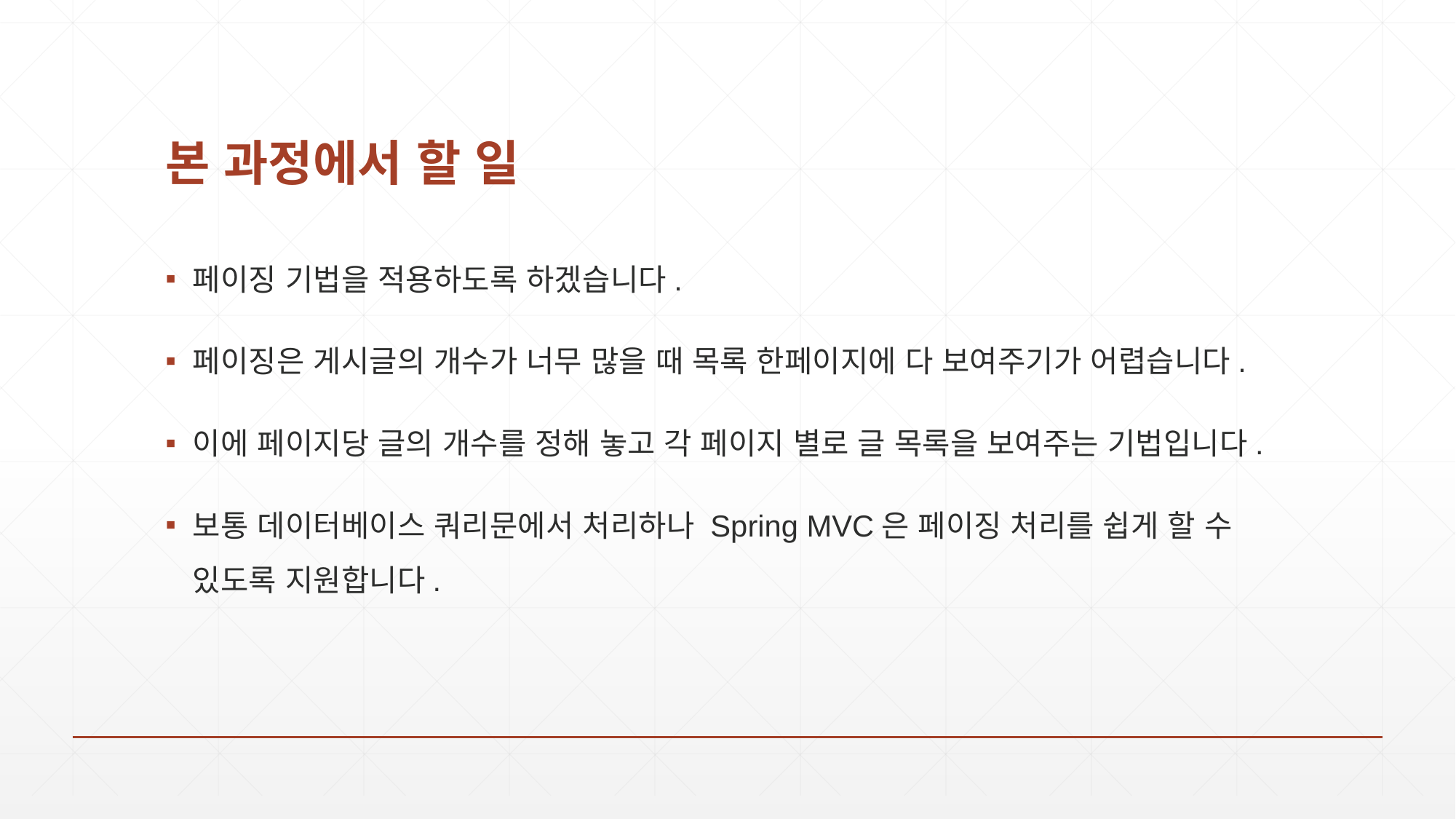

# 본 과정에서 할 일
페이징 기법을 적용하도록 하겠습니다.
페이징은 게시글의 개수가 너무 많을 때 목록 한페이지에 다 보여주기가 어렵습니다.
이에 페이지당 글의 개수를 정해 놓고 각 페이지 별로 글 목록을 보여주는 기법입니다.
보통 데이터베이스 쿼리문에서 처리하나 Spring MVC은 페이징 처리를 쉽게 할 수 있도록 지원합니다.